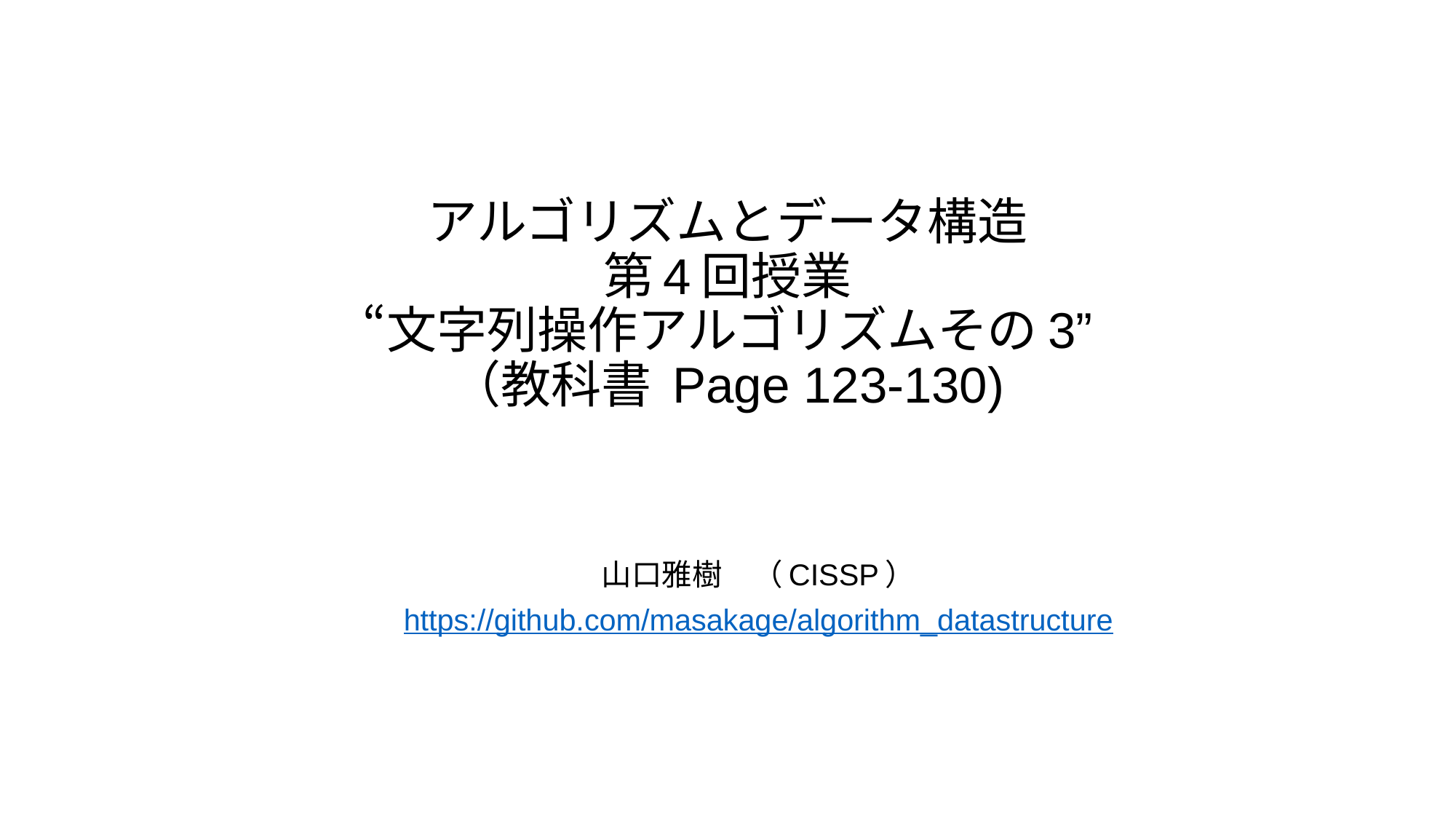

# アルゴリズムとデータ構造 第4回授業 “文字列操作アルゴリズムその3” （教科書 Page 123-130)
山口雅樹　（CISSP）
https://github.com/masakage/algorithm_datastructure